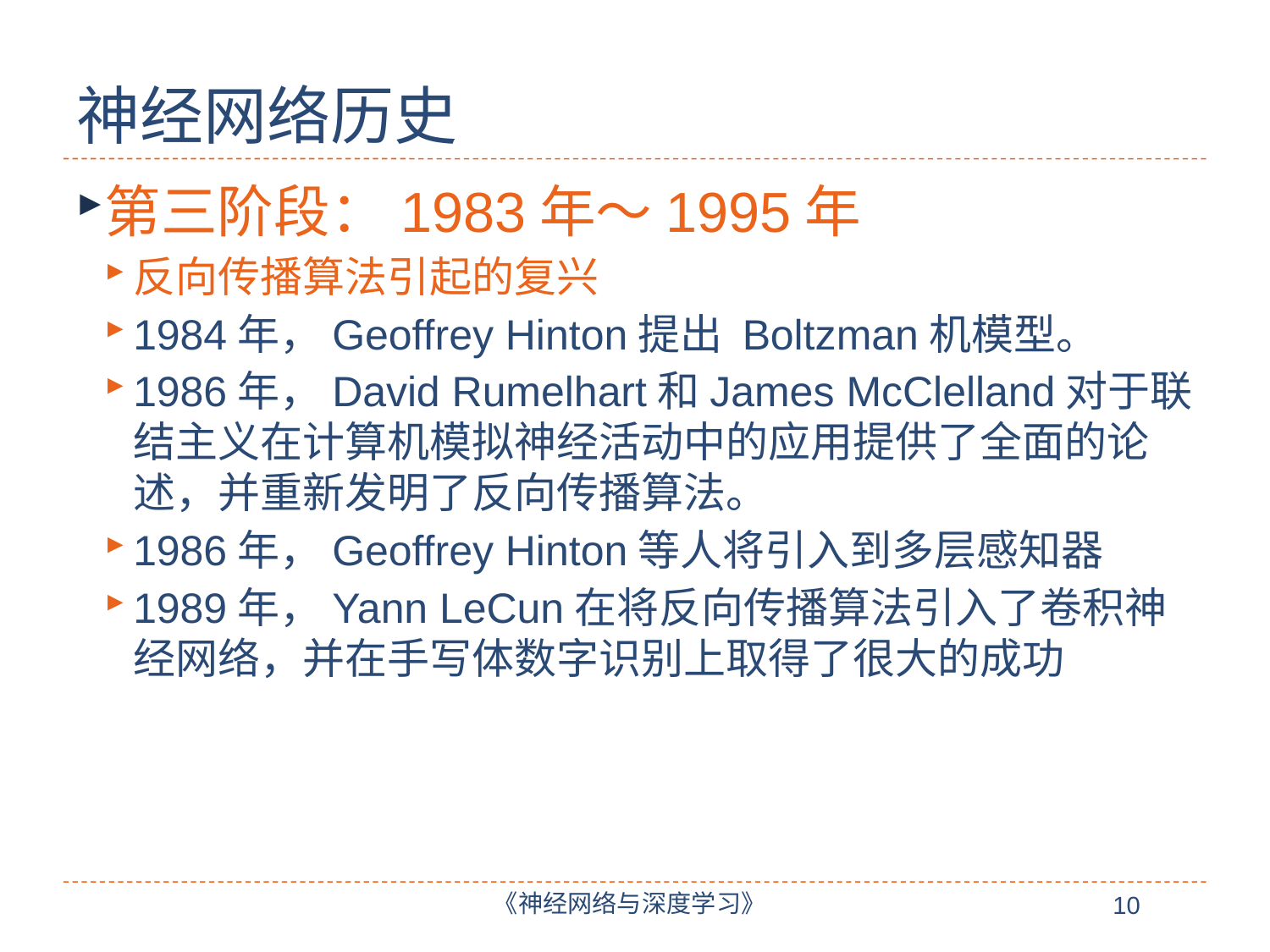

# 神经网络历史
第三阶段：1983年～1995年
反向传播算法引起的复兴
1984年，Geoffrey Hinton提出 Boltzman机模型。
1986年，David Rumelhart和James McClelland对于联结主义在计算机模拟神经活动中的应用提供了全面的论述，并重新发明了反向传播算法。
1986年，Geoffrey Hinton等人将引入到多层感知器
1989年，Yann LeCun在将反向传播算法引入了卷积神经网络，并在手写体数字识别上取得了很大的成功